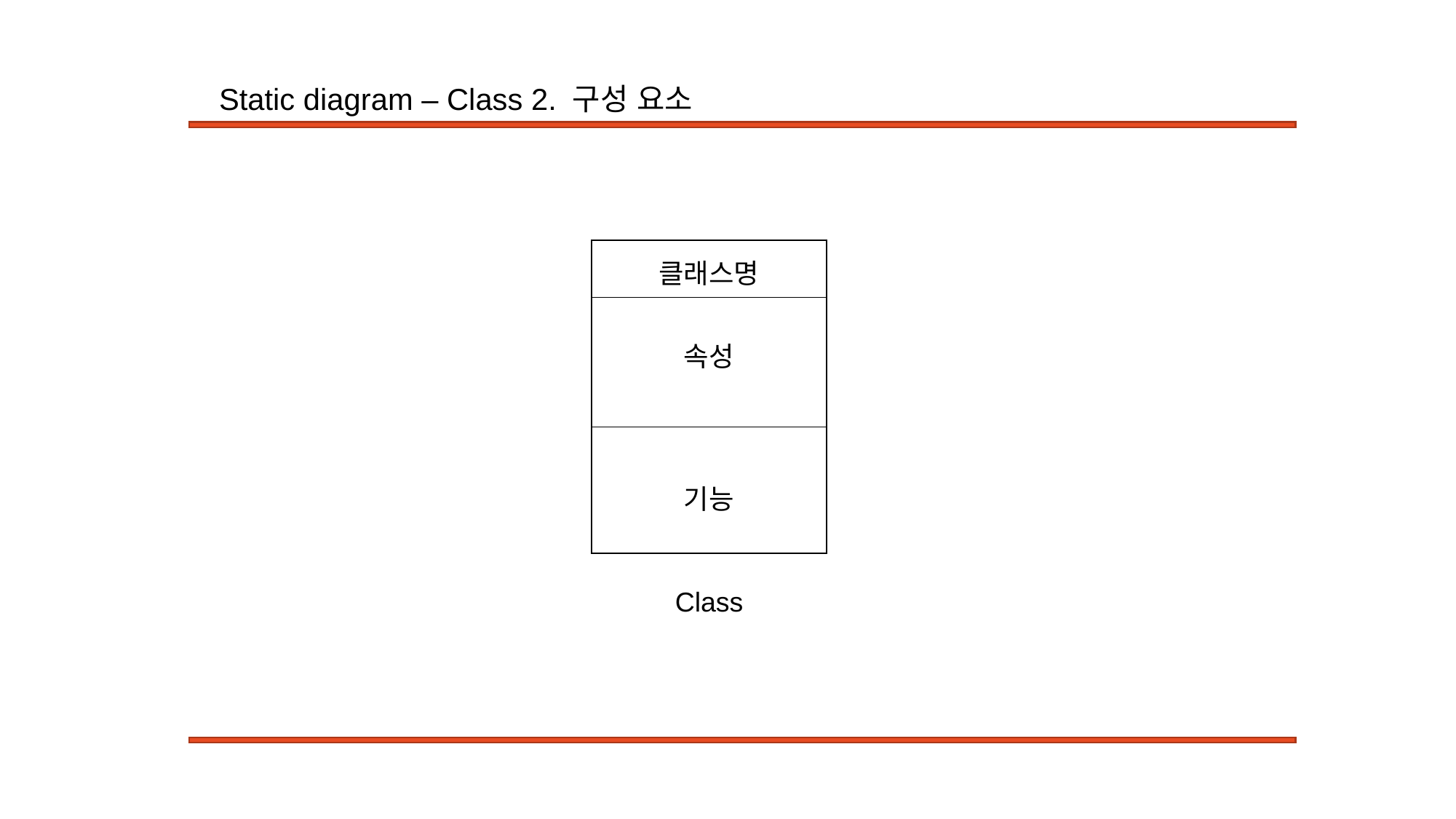

Static diagram – Class 2. 구성 요소

클래스명
속성
기능
Class